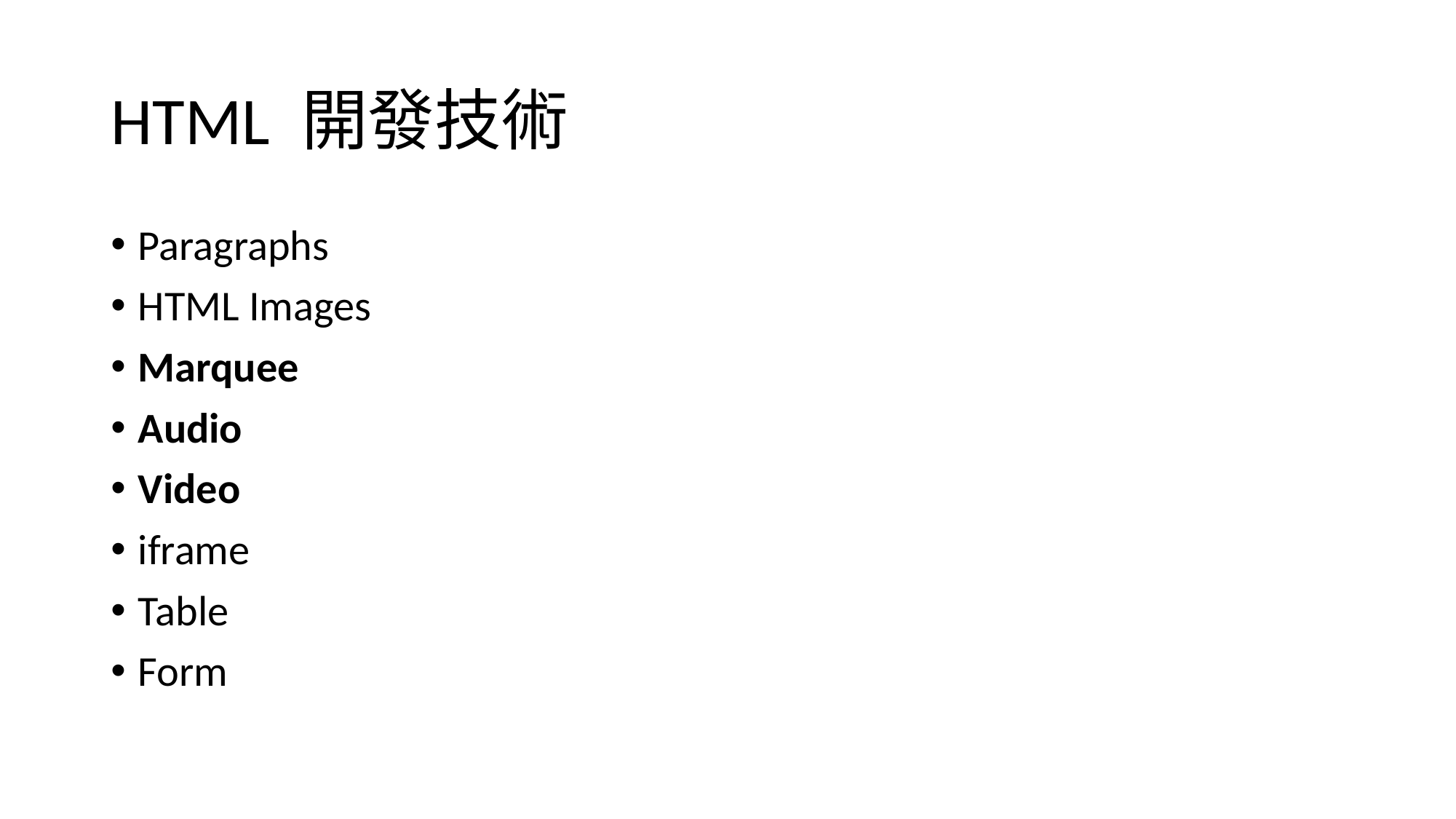

# HTML 開發技術
Paragraphs
HTML Images
Marquee
Audio
Video
iframe
Table
Form